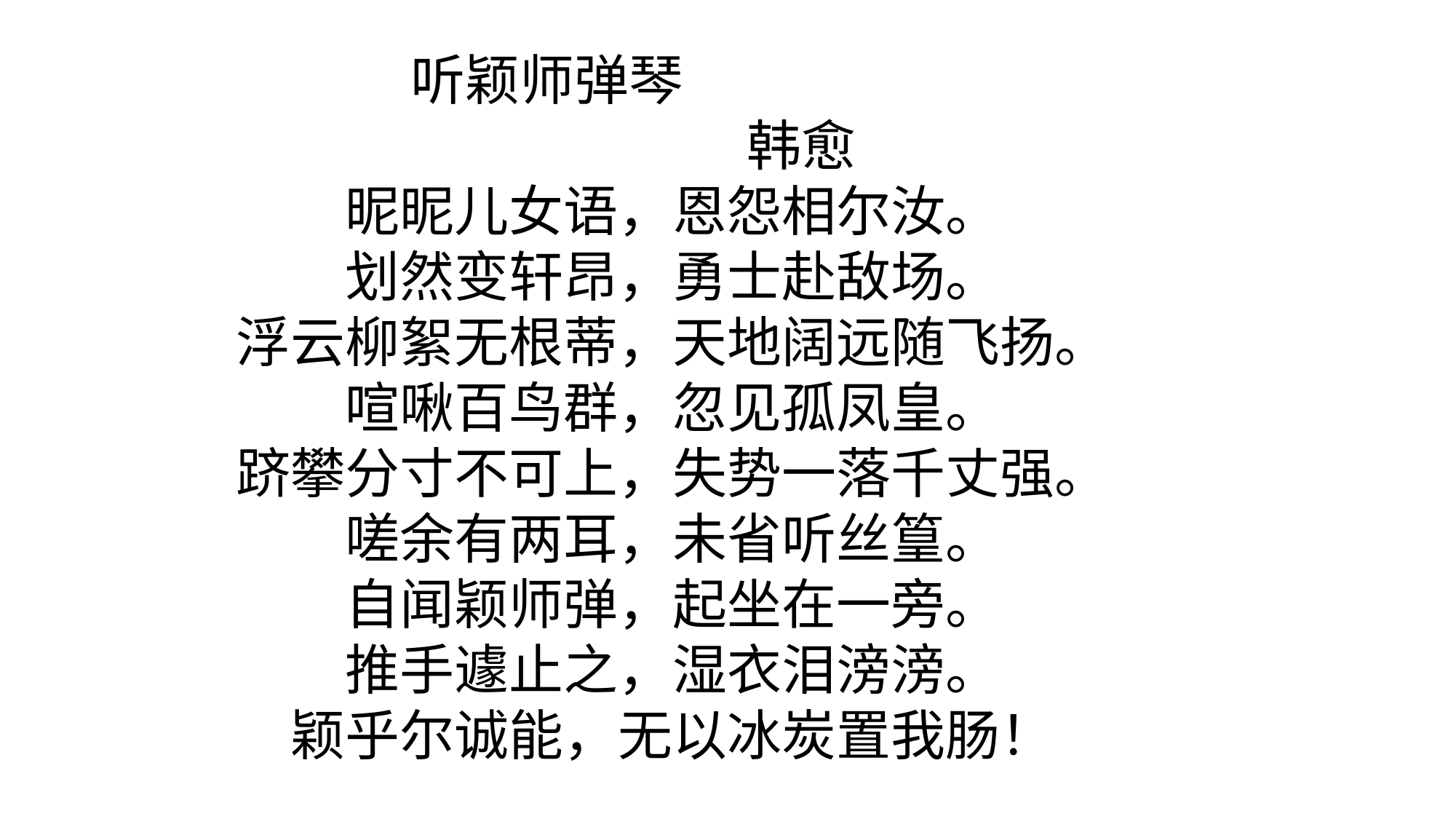

听颖师弹琴
                                   韩愈
昵昵儿女语，恩怨相尔汝。
划然变轩昂，勇士赴敌场。
浮云柳絮无根蒂，天地阔远随飞扬。
喧啾百鸟群，忽见孤凤皇。
跻攀分寸不可上，失势一落千丈强。
嗟余有两耳，未省听丝篁。
自闻颖师弹，起坐在一旁。
推手遽止之，湿衣泪滂滂。
颖乎尔诚能，无以冰炭置我肠！